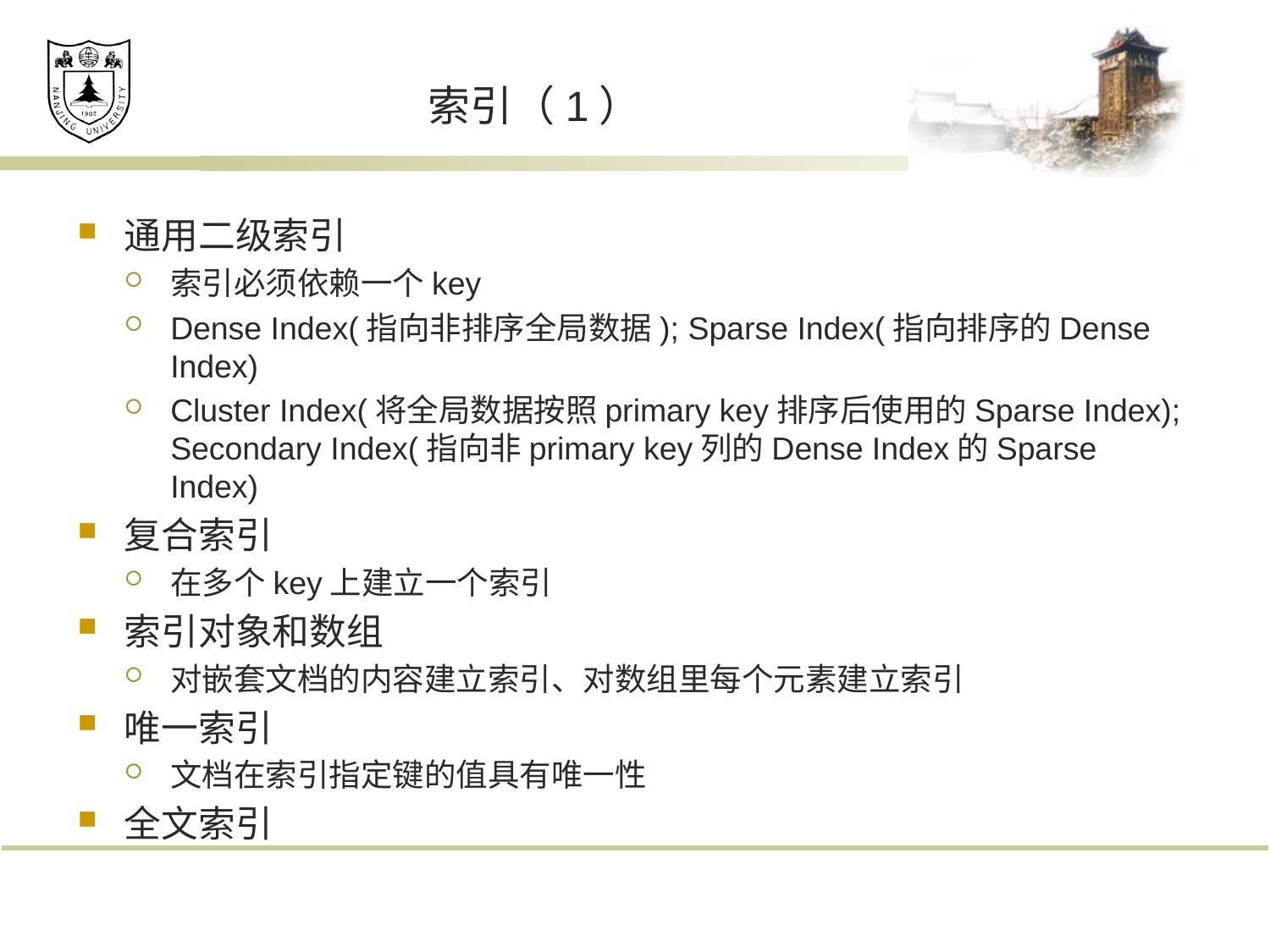

# 索引（1）
通用二级索引
索引必须依赖一个key
Dense Index(指向非排序全局数据); Sparse Index(指向排序的Dense Index)
Cluster Index(将全局数据按照primary key排序后使用的Sparse Index); Secondary Index(指向非primary key列的Dense Index的Sparse Index)
复合索引
在多个key上建立一个索引
索引对象和数组
对嵌套文档的内容建立索引、对数组里每个元素建立索引
唯一索引
文档在索引指定键的值具有唯一性
全文索引